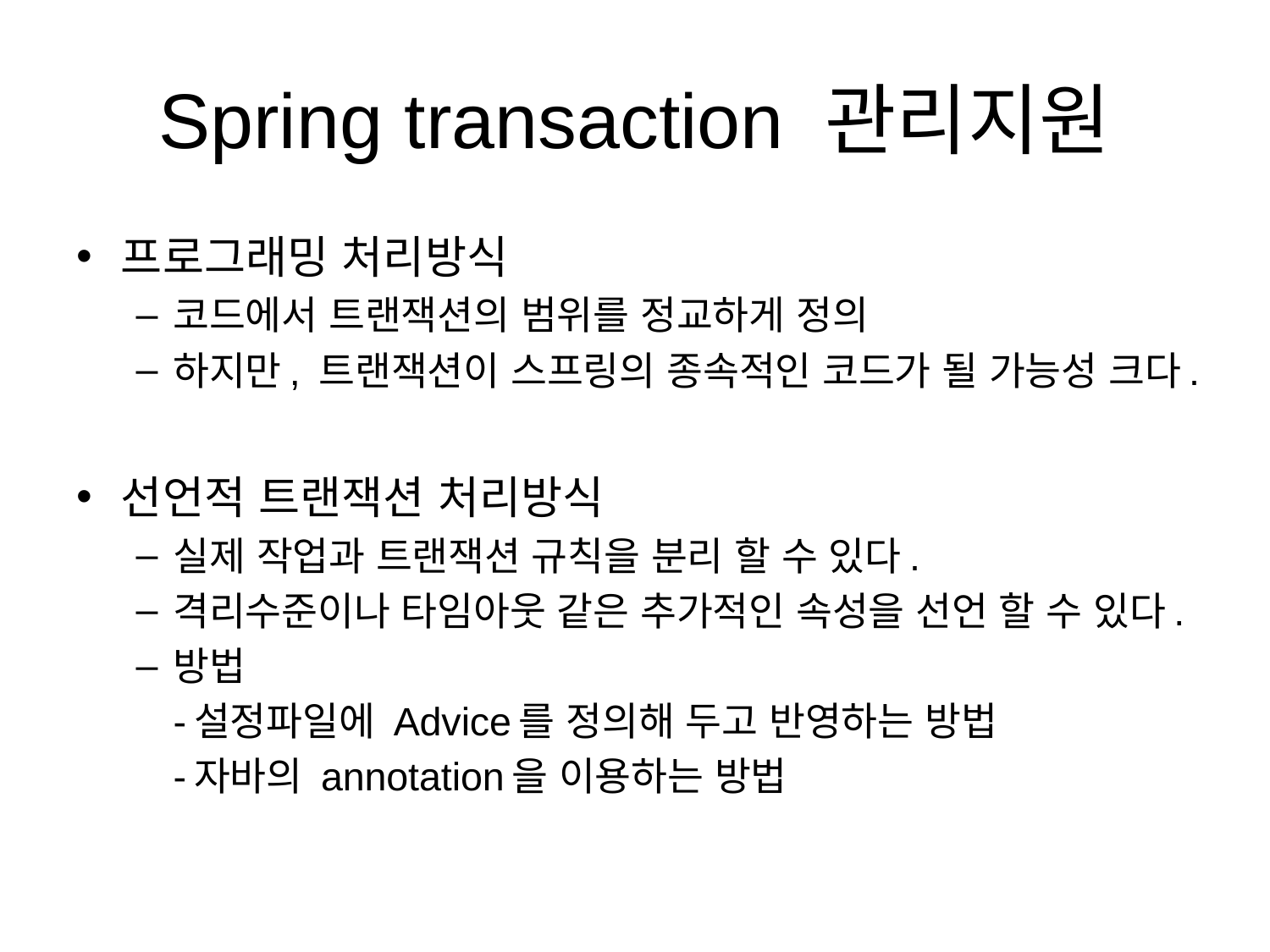

# Spring transaction 관리지원
프로그래밍 처리방식
코드에서 트랜잭션의 범위를 정교하게 정의
하지만, 트랜잭션이 스프링의 종속적인 코드가 될 가능성 크다.

선언적 트랜잭션 처리방식
실제 작업과 트랜잭션 규칙을 분리 할 수 있다.
격리수준이나 타임아웃 같은 추가적인 속성을 선언 할 수 있다.
방법
	-설정파일에 Advice를 정의해 두고 반영하는 방법
	-자바의 annotation을 이용하는 방법